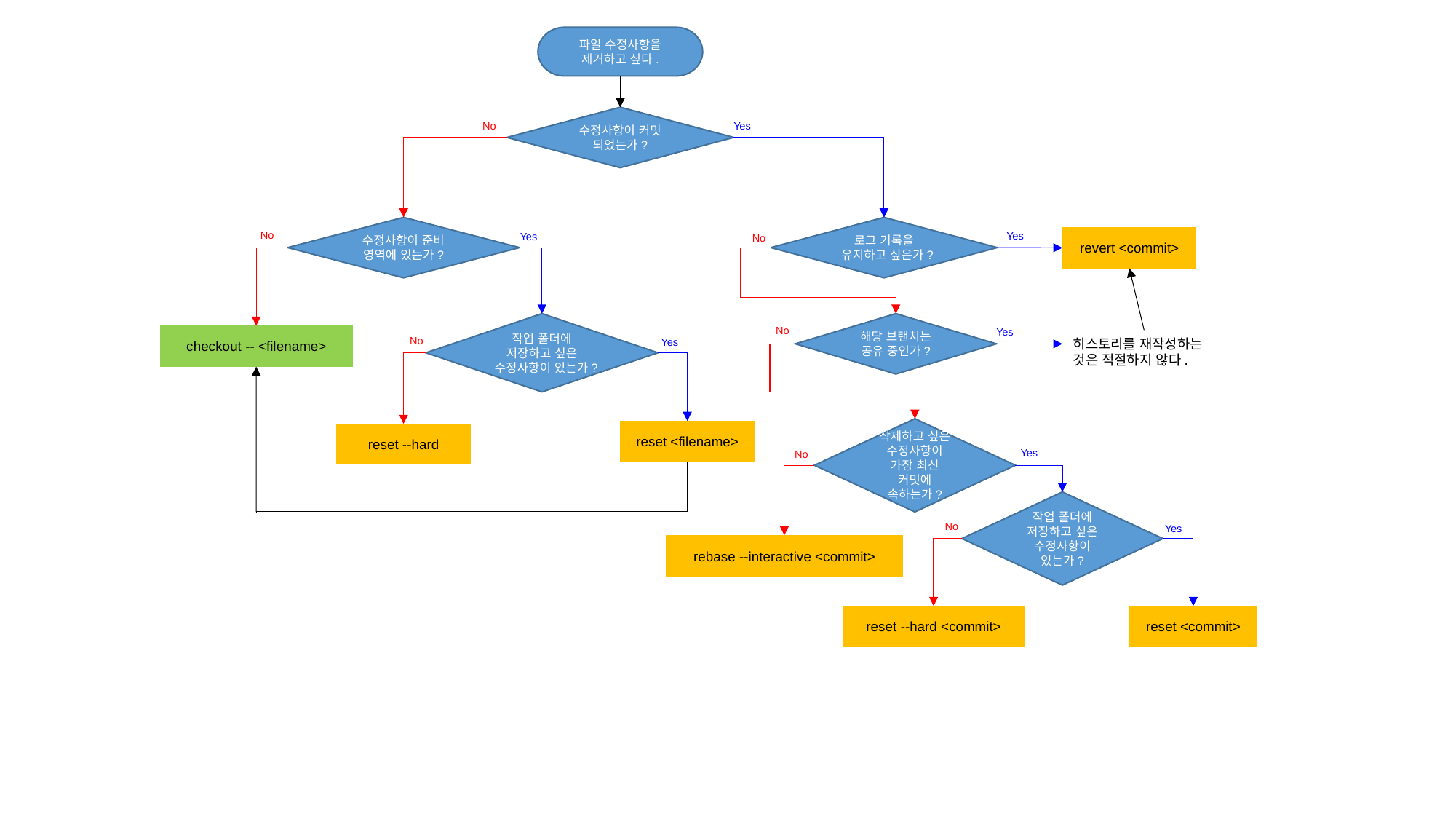

파일 수정사항을 제거하고 싶다.
수정사항이 커밋 되었는가?
No
Yes
수정사항이 준비 영역에 있는가?
로그 기록을 유지하고 싶은가?
No
Yes
Yes
No
revert <commit>
작업 폴더에 저장하고 싶은 수정사항이 있는가?
해당 브랜치는 공유 중인가?
No
Yes
checkout -- <filename>
No
Yes
히스토리를 재작성하는 것은 적절하지 않다.
삭제하고 싶은 수정사항이 가장 최신 커밋에 속하는가?
reset <filename>
reset --hard
Yes
No
작업 폴더에 저장하고 싶은 수정사항이 있는가?
No
Yes
rebase --interactive <commit>
reset --hard <commit>
reset <commit>